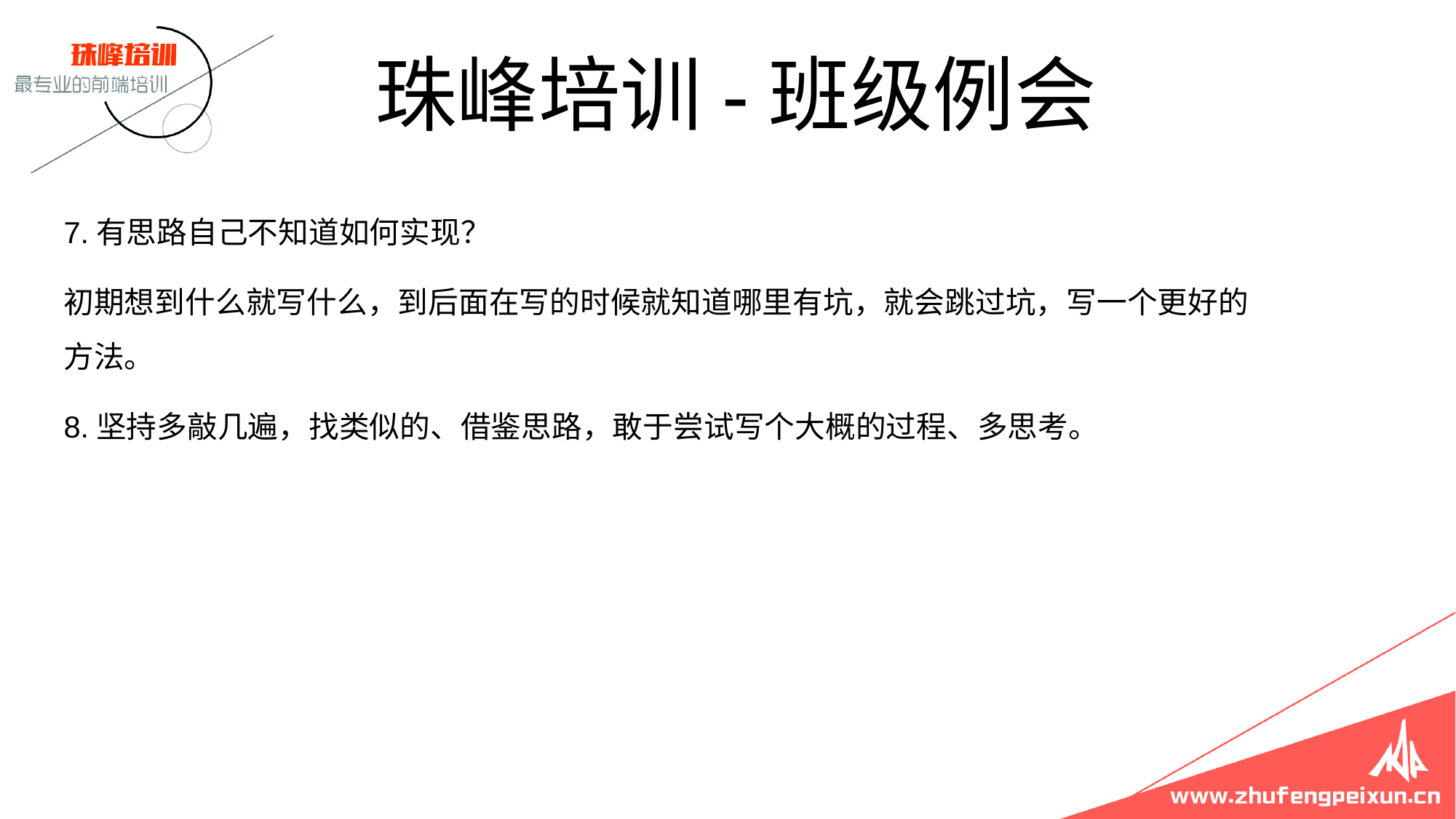

# 珠峰培训-班级例会
7.有思路自己不知道如何实现？
初期想到什么就写什么，到后面在写的时候就知道哪里有坑，就会跳过坑，写一个更好的方法。
8.坚持多敲几遍，找类似的、借鉴思路，敢于尝试写个大概的过程、多思考。